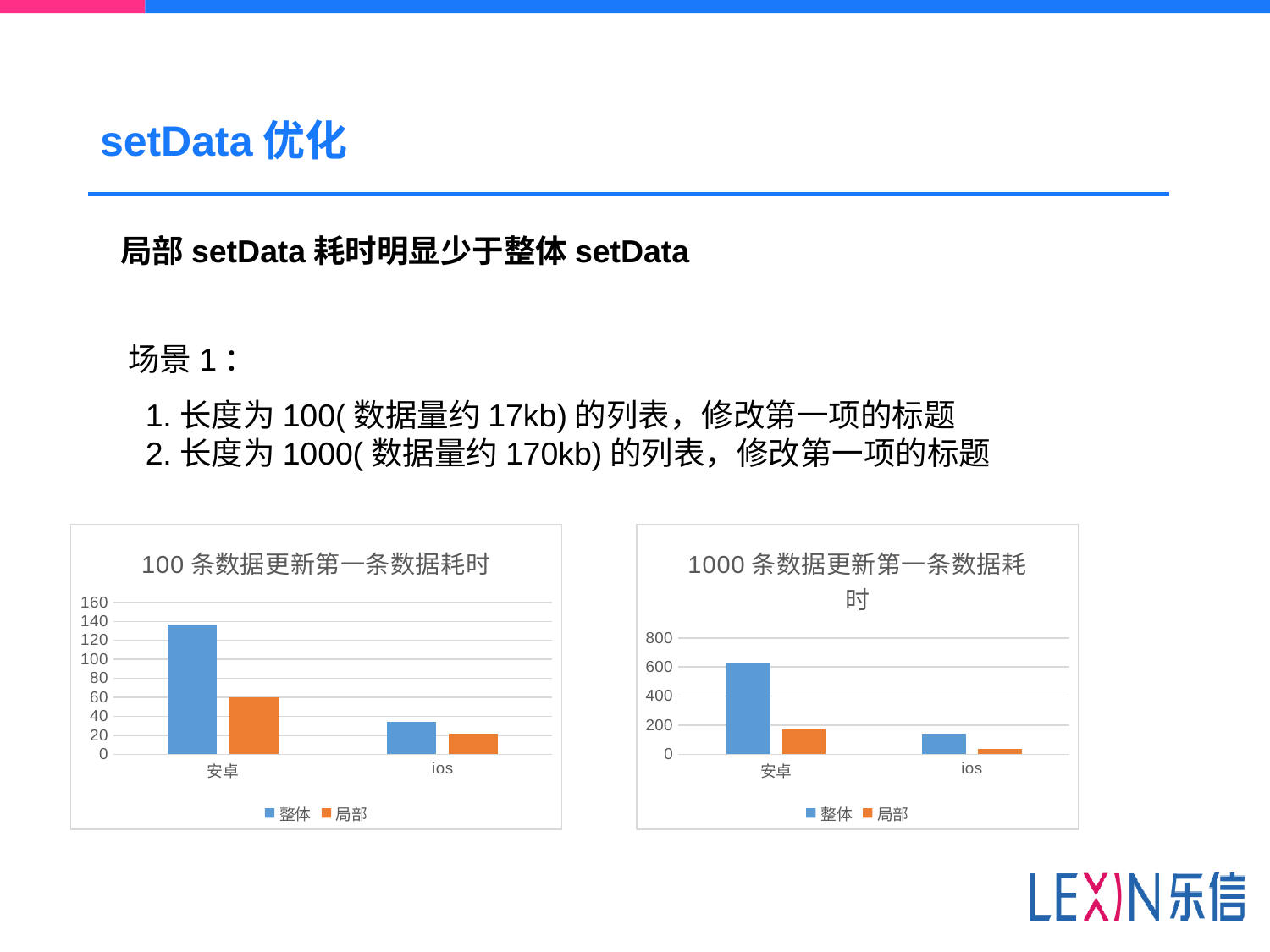

# setData优化
局部setData耗时明显少于整体setData
场景1：
1.长度为100(数据量约17kb)的列表，修改第一项的标题
2.长度为1000(数据量约170kb)的列表，修改第一项的标题

### Chart: 100条数据更新第一条数据耗时

| Category | 整体 | 局部 |
|---|---|---|
| 安卓 | 137.0 | 60.0 |
| ios | 34.0 | 22.0 |

### Chart: 1000条数据更新第一条数据耗时

| Category | 整体 | 局部 |
|---|---|---|
| 安卓 | 623.0 | 172.0 |
| ios | 143.0 | 39.0 |